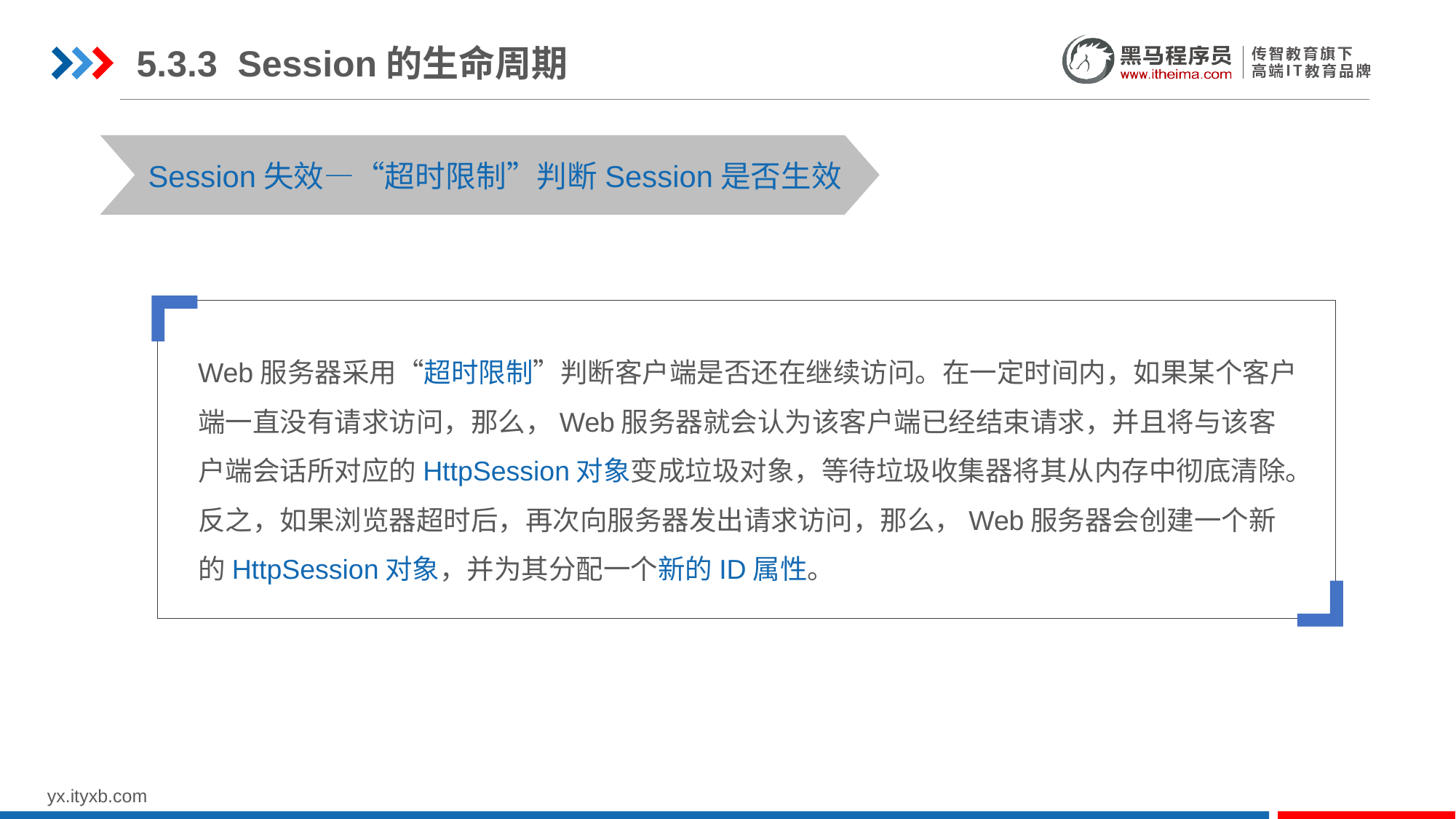

5.3.3  Session的生命周期

Session失效—“超时限制”判断Session是否生效

Web服务器采用“超时限制”判断客户端是否还在继续访问。在一定时间内，如果某个客户端一直没有请求访问，那么，Web服务器就会认为该客户端已经结束请求，并且将与该客户端会话所对应的HttpSession对象变成垃圾对象，等待垃圾收集器将其从内存中彻底清除。反之，如果浏览器超时后，再次向服务器发出请求访问，那么，Web服务器会创建一个新的HttpSession对象，并为其分配一个新的ID属性。